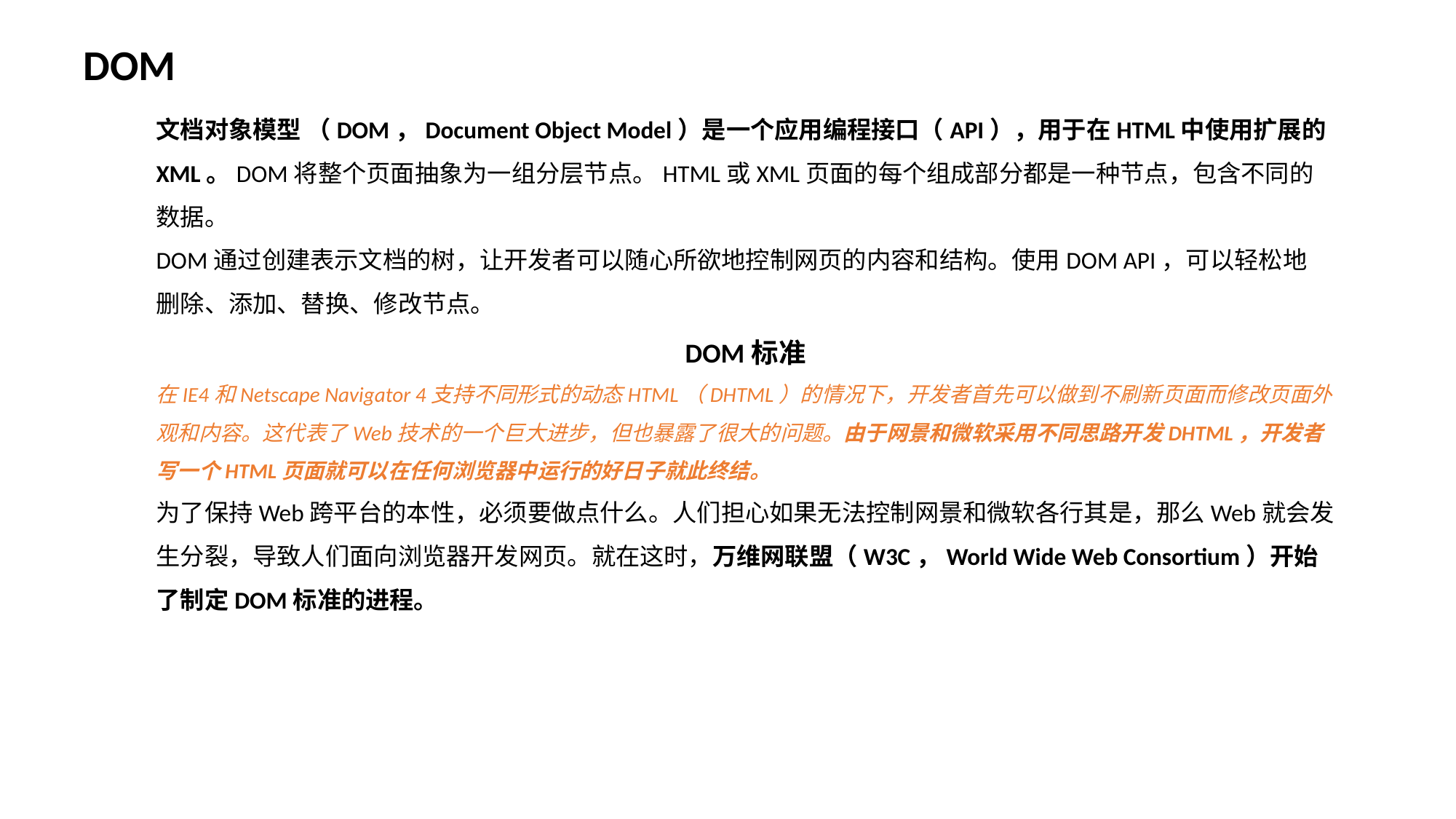

DOM
文档对象模型 （DOM，Document Object Model）是一个应用编程接口（API），用于在HTML中使用扩展的XML。DOM将整个页面抽象为一组分层节点。HTML或XML页面的每个组成部分都是一种节点，包含不同的数据。
DOM通过创建表示文档的树，让开发者可以随心所欲地控制网页的内容和结构。使用DOM API，可以轻松地删除、添加、替换、修改节点。
DOM标准
在IE4和Netscape Navigator 4支持不同形式的动态HTML（DHTML）的情况下，开发者首先可以做到不刷新页面而修改页面外观和内容。这代表了Web技术的一个巨大进步，但也暴露了很大的问题。由于网景和微软采用不同思路开发DHTML，开发者写一个HTML页面就可以在任何浏览器中运行的好日子就此终结。
为了保持Web跨平台的本性，必须要做点什么。人们担心如果无法控制网景和微软各行其是，那么Web就会发生分裂，导致人们面向浏览器开发网页。就在这时，万维网联盟（W3C，World Wide Web Consortium）开始了制定DOM标准的进程。